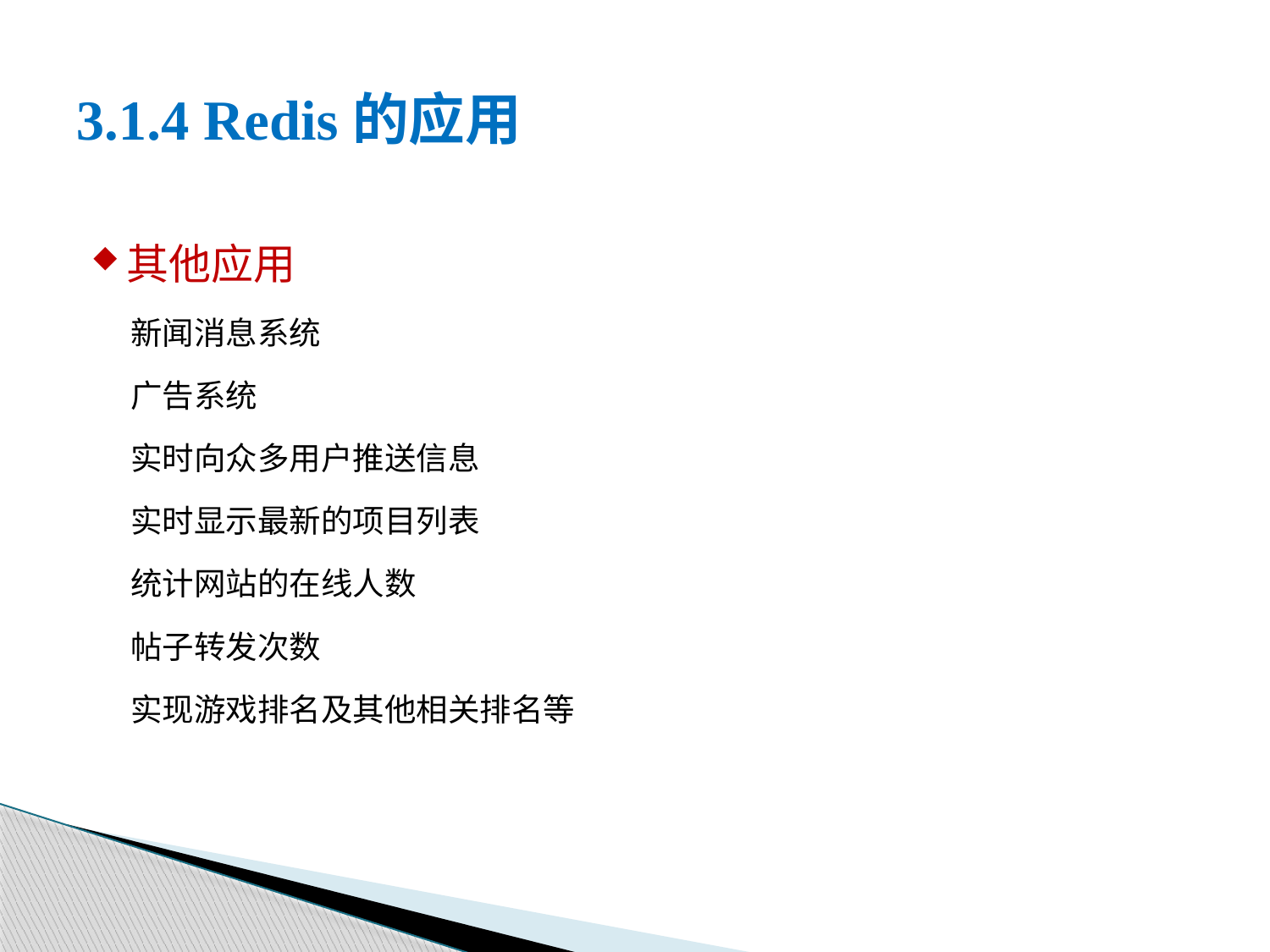

# 3.1.4 Redis的应用
其他应用
新闻消息系统
广告系统
实时向众多用户推送信息
实时显示最新的项目列表
统计网站的在线人数
帖子转发次数
实现游戏排名及其他相关排名等